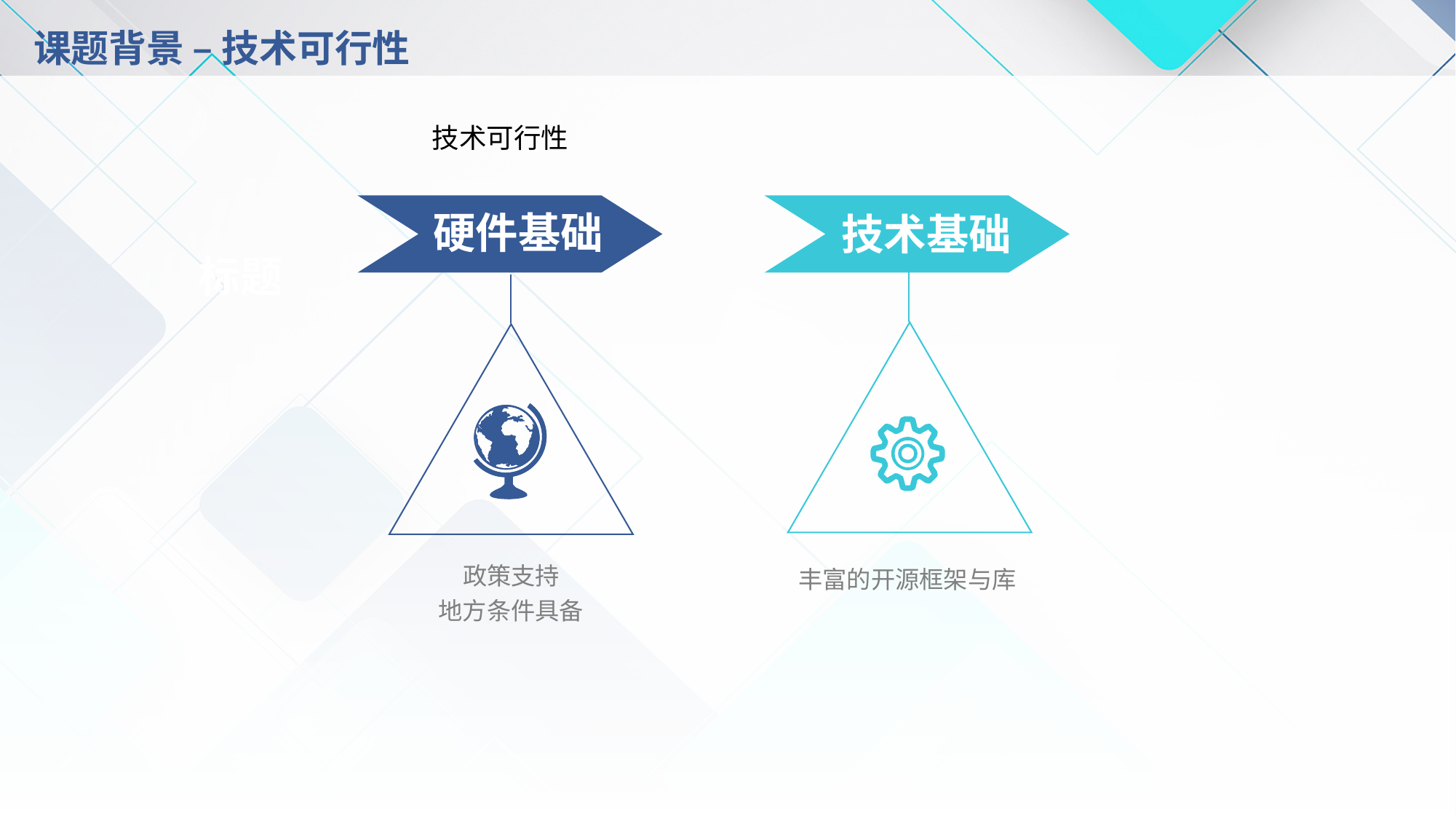

# 课题背景 – 技术可行性
技术可行性

硬件基础

技术基础
标题

政策支持
地方条件具备
丰富的开源框架与库